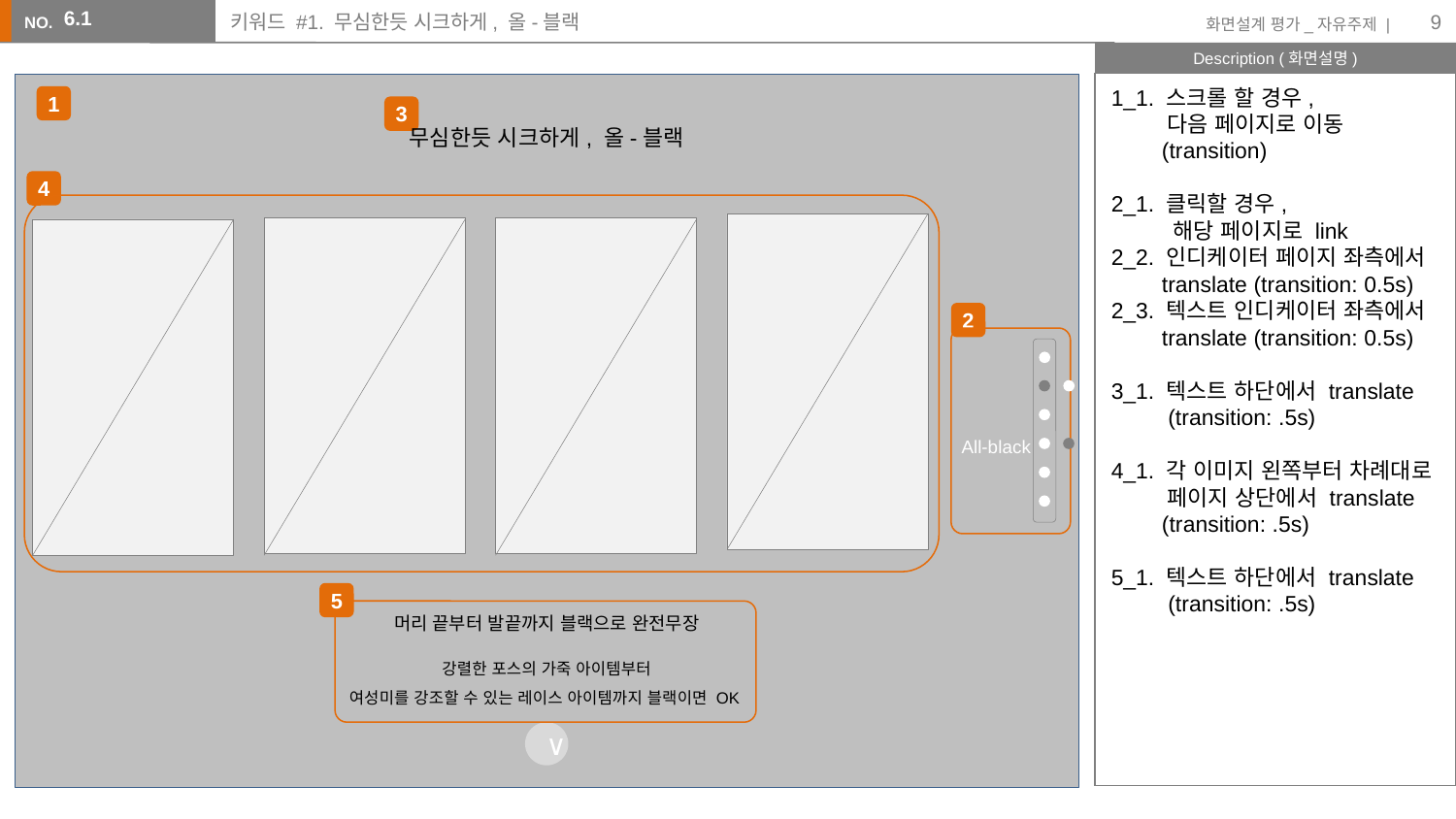

9
6.1
# 키워드 #1. 무심한듯 시크하게, 올-블랙

1_1. 스크롤 할 경우,
        다음 페이지로 이동
        (transition)

2_1. 클릭할 경우,
         해당 페이지로 link
2_2. 인디케이터 페이지 좌측에서
        translate (transition: 0.5s)
2_3. 텍스트 인디케이터 좌측에서
        translate (transition: 0.5s)

3_1. 텍스트 하단에서 translate
         (transition: .5s)

4_1. 각 이미지 왼쪽부터 차례대로
        페이지 상단에서 translate
        (transition: .5s)

5_1. 텍스트 하단에서 translate
         (transition: .5s)
1
3
무심한듯 시크하게, 올-블랙
4

2

All-black

5
머리 끝부터 발끝까지 블랙으로 완전무장

강렬한 포스의 가죽 아이템부터
여성미를 강조할 수 있는 레이스 아이템까지 블랙이면 OK
∨